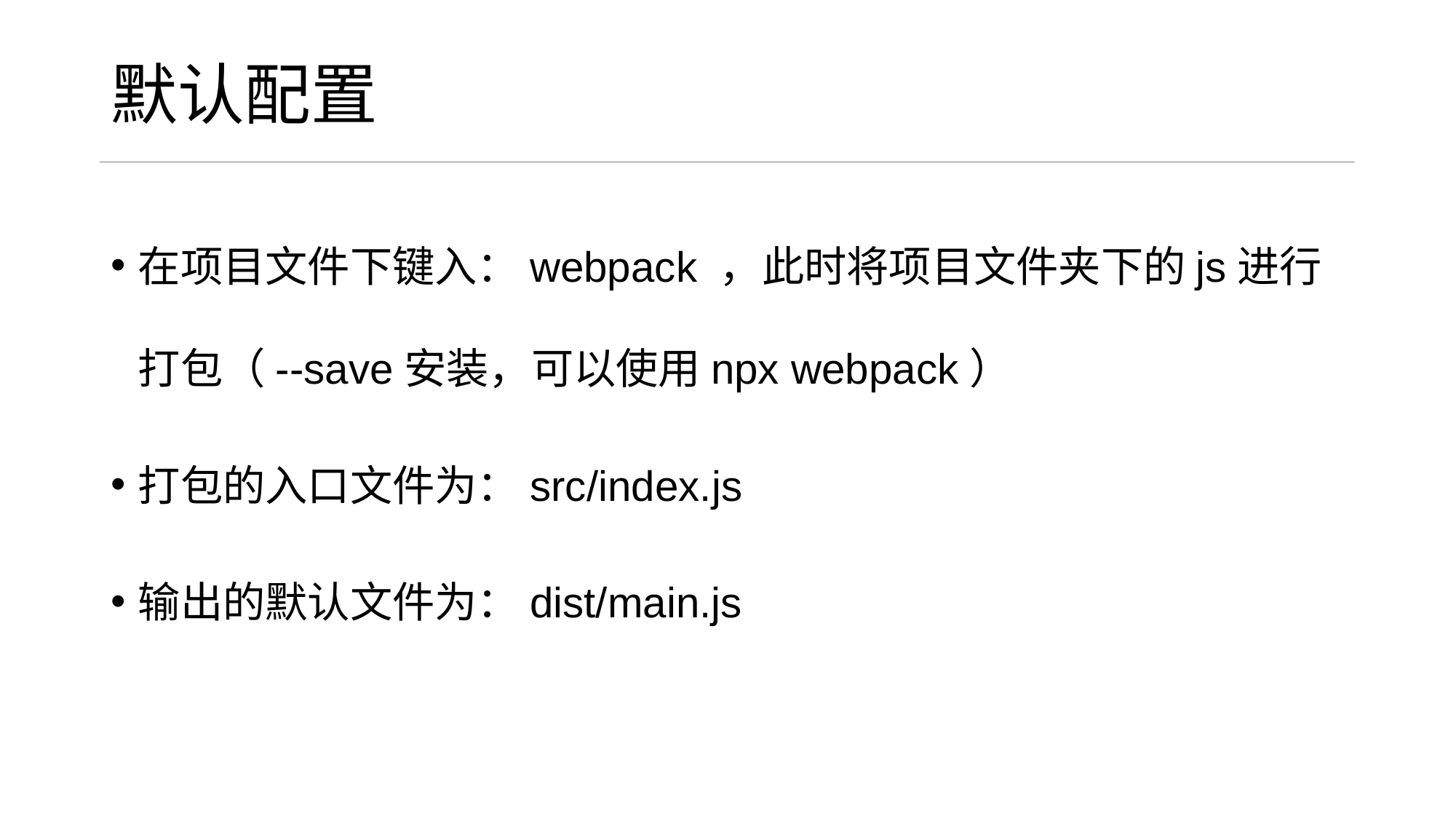

# 默认配置
在项目文件下键入：webpack ，此时将项目文件夹下的js进行打包（--save安装，可以使用npx webpack）
打包的入口文件为：src/index.js
输出的默认文件为：dist/main.js